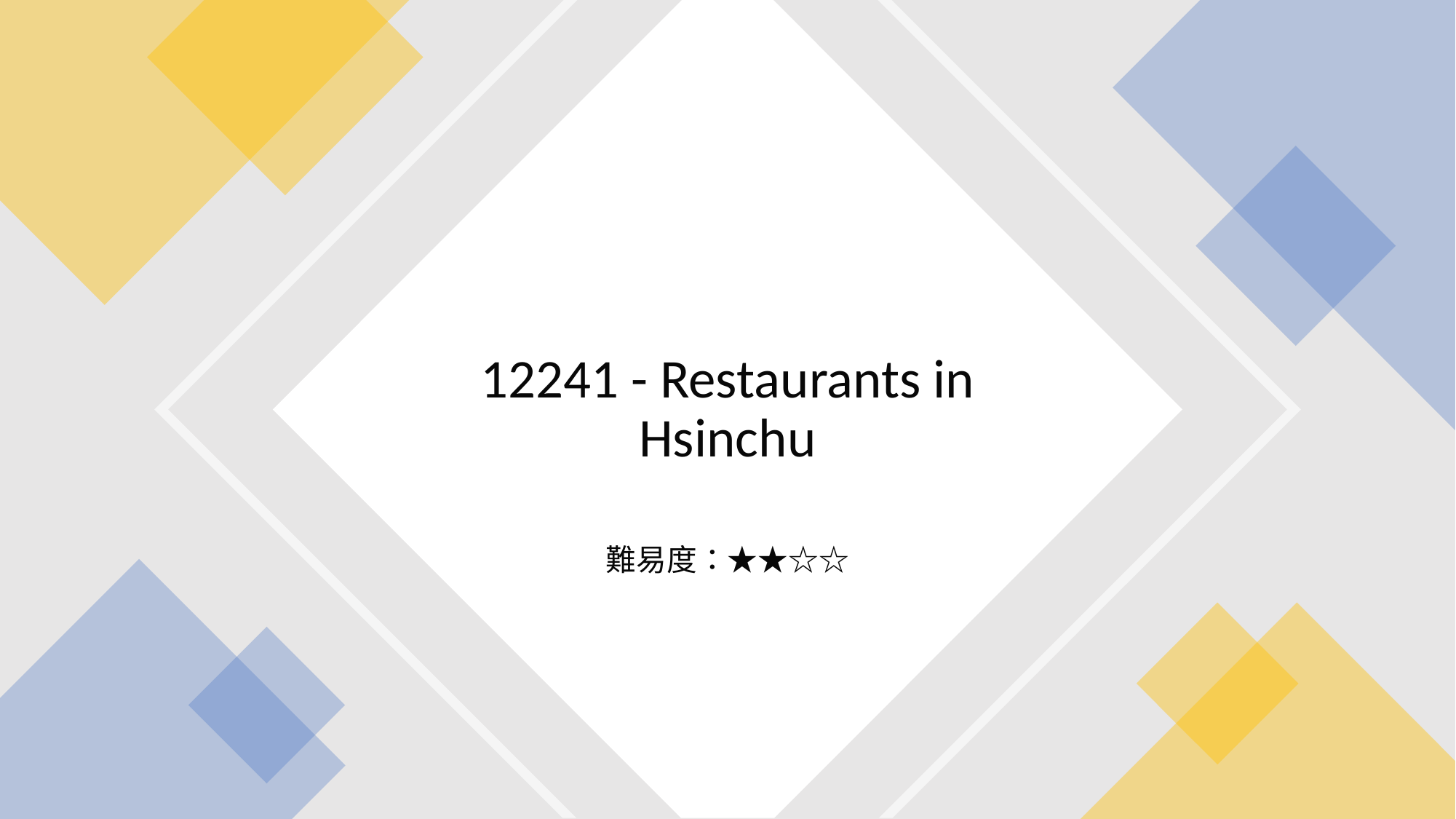

# 12241 - Restaurants in Hsinchu
難易度：★★☆☆